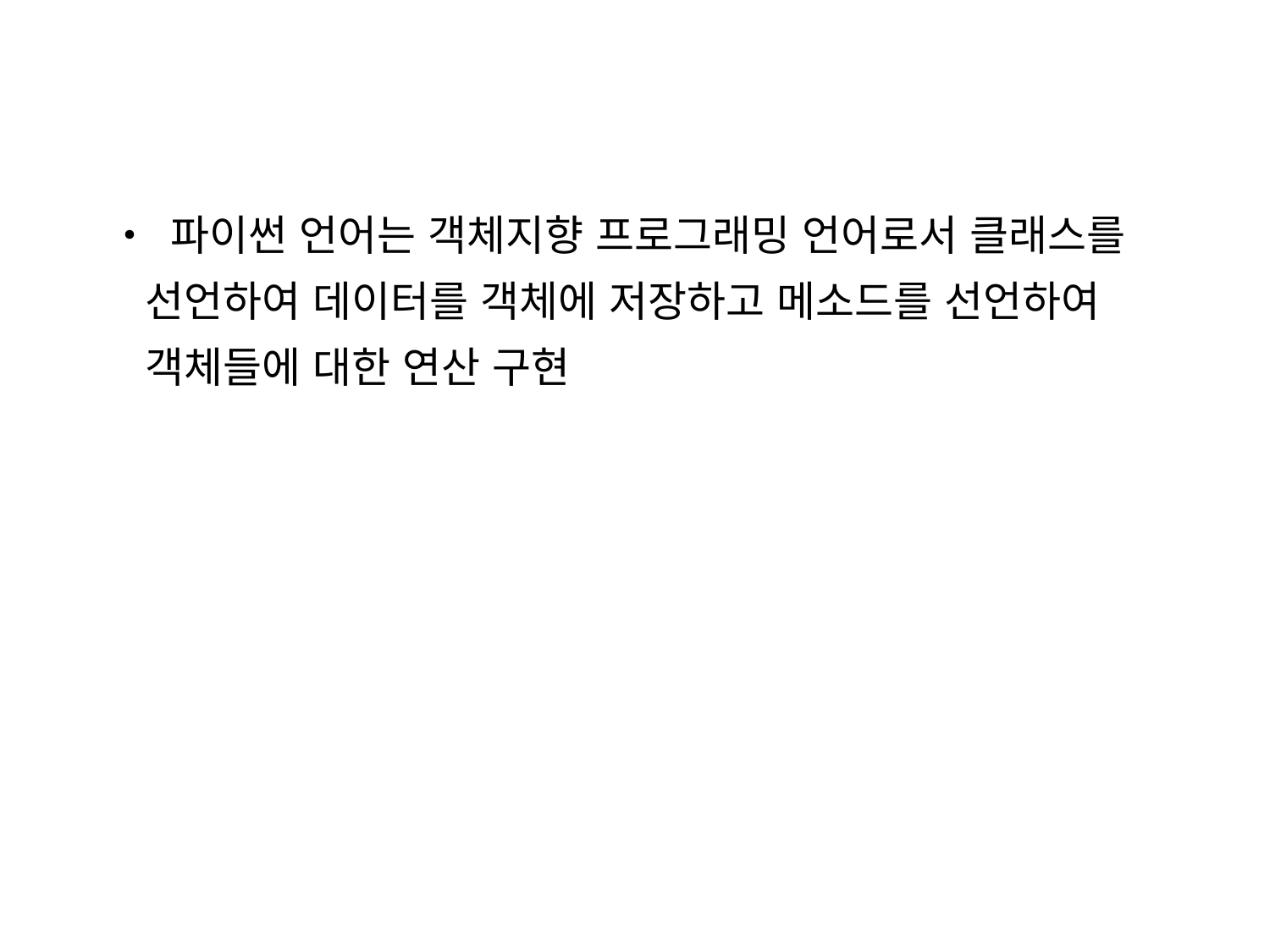

• 파이썬 언어는 객체지향 프로그래밍 언어로서 클래스를 선언하여 데이터를 객체에 저장하고 메소드를 선언하여 객체들에 대한 연산 구현